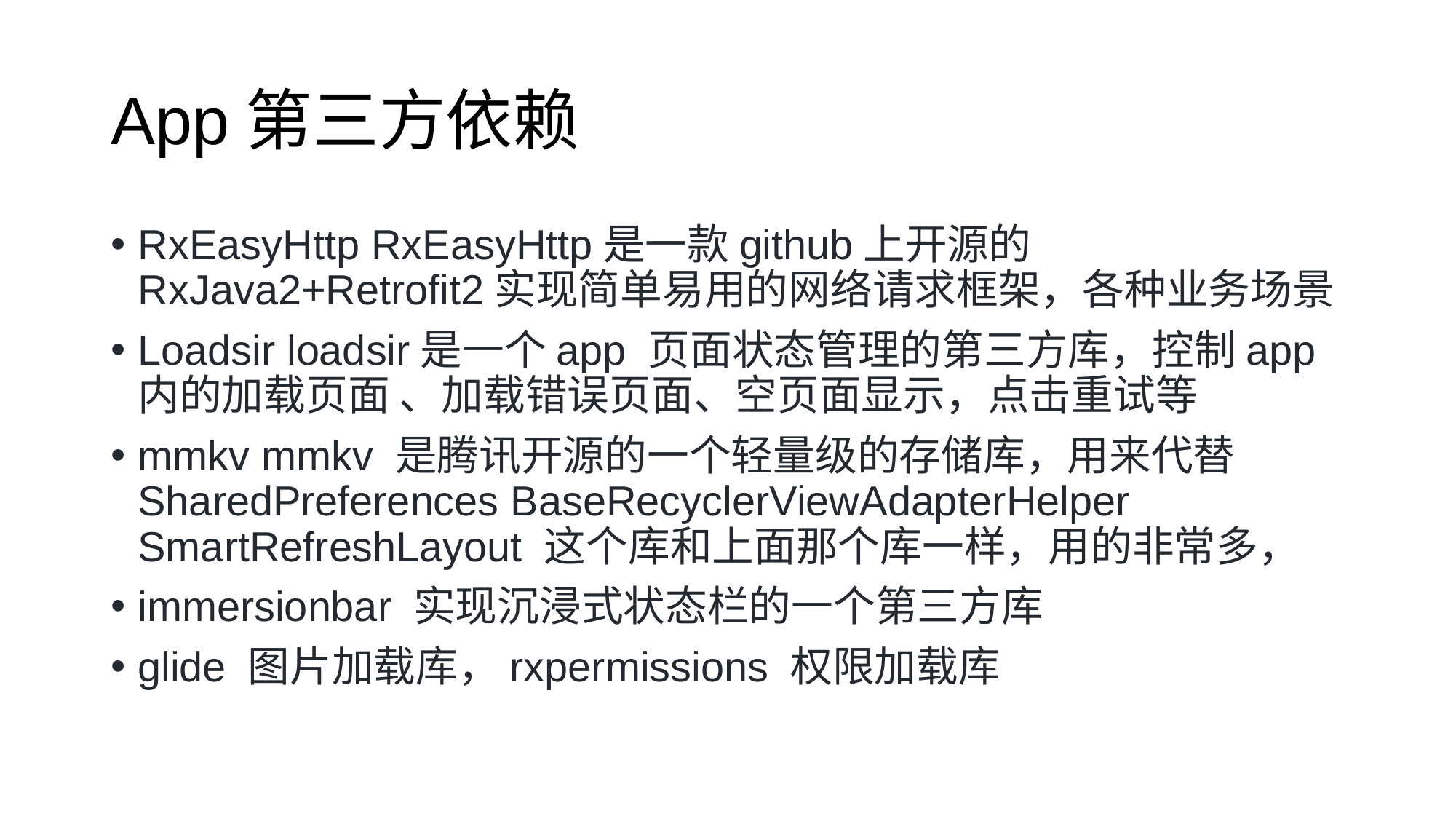

# App第三方依赖
RxEasyHttp RxEasyHttp是一款github上开源的RxJava2+Retrofit2实现简单易用的网络请求框架，各种业务场景
Loadsir loadsir是一个app 页面状态管理的第三方库，控制app 内的加载页面 、加载错误页面、空页面显示，点击重试等
mmkv mmkv 是腾讯开源的一个轻量级的存储库，用来代替SharedPreferences BaseRecyclerViewAdapterHelper SmartRefreshLayout 这个库和上面那个库一样，用的非常多，
immersionbar 实现沉浸式状态栏的一个第三方库
glide 图片加载库，rxpermissions 权限加载库